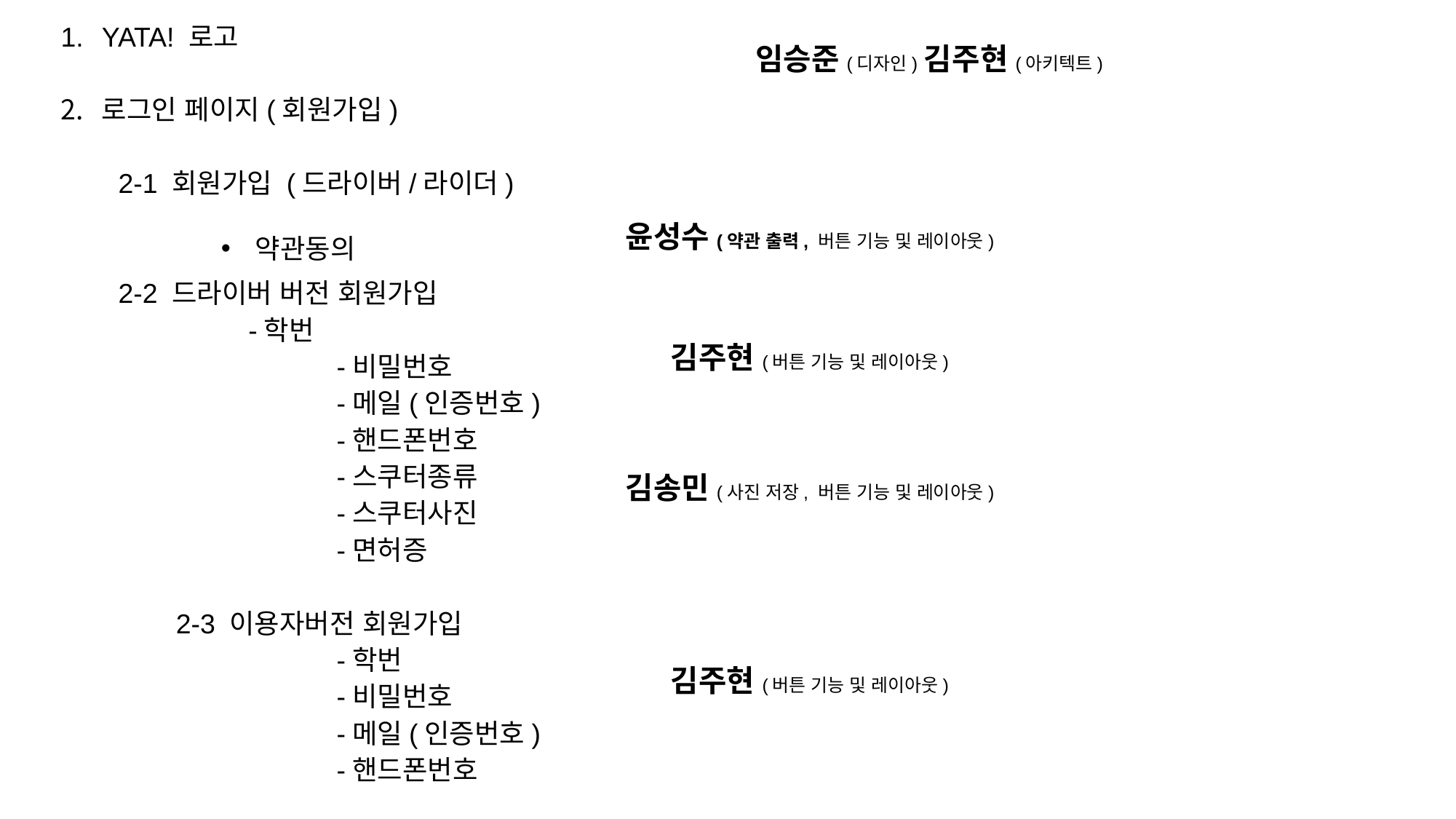

YATA! 로고

로그인 페이지(회원가입)

2-1 회원가입 (드라이버/라이더)

2-2 드라이버 버전 회원가입
                 -학번
		-비밀번호
		-메일(인증번호)
		-핸드폰번호
		-스쿠터종류
		-스쿠터사진
		-면허증

2-3 이용자버전 회원가입
		-학번
		-비밀번호
		-메일(인증번호)
		-핸드폰번호
임승준(디자인)

김주현(아키텍트)

윤성수(약관 출력, 버튼 기능 및 레이아웃)

약관동의
김주현(버튼 기능 및 레이아웃)

김송민(사진 저장, 버튼 기능 및 레이아웃)

김주현(버튼 기능 및 레이아웃)